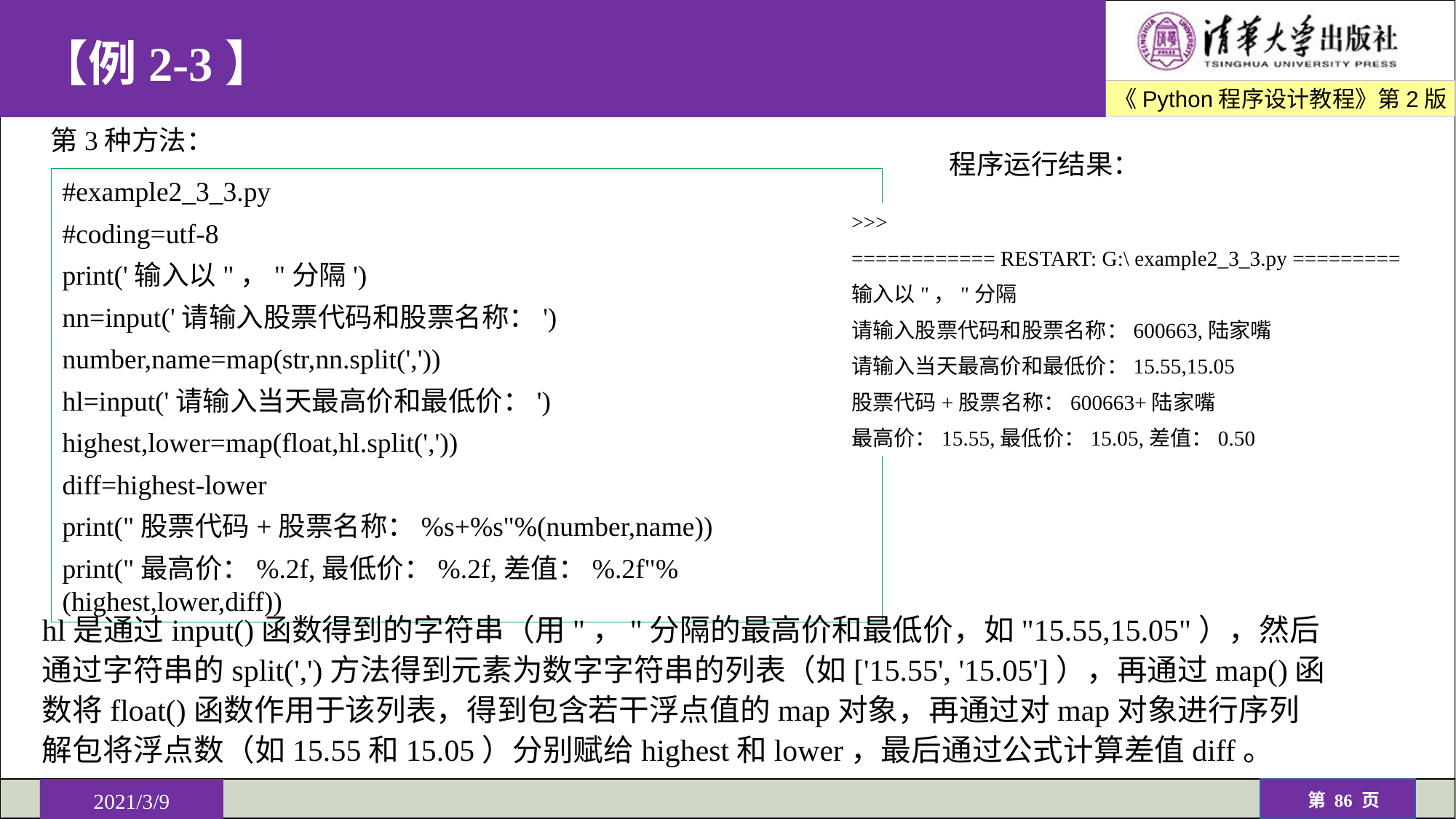

# 【例2-3】
第3种方法：
程序运行结果：
#example2_3_3.py
#coding=utf-8
print('输入以"，"分隔')
nn=input('请输入股票代码和股票名称：')
number,name=map(str,nn.split(','))
hl=input('请输入当天最高价和最低价：')
highest,lower=map(float,hl.split(','))
diff=highest-lower
print("股票代码+股票名称：%s+%s"%(number,name))
print("最高价：%.2f,最低价：%.2f,差值：%.2f"%(highest,lower,diff))
>>>
============ RESTART: G:\ example2_3_3.py =========
输入以"，"分隔
请输入股票代码和股票名称：600663,陆家嘴
请输入当天最高价和最低价：15.55,15.05
股票代码+股票名称：600663+陆家嘴
最高价：15.55,最低价：15.05,差值：0.50
hl是通过input()函数得到的字符串（用"，"分隔的最高价和最低价，如"15.55,15.05"），然后通过字符串的split(',')方法得到元素为数字字符串的列表（如['15.55', '15.05']），再通过map()函数将float()函数作用于该列表，得到包含若干浮点值的map对象，再通过对map对象进行序列解包将浮点数（如15.55和15.05）分别赋给highest和lower，最后通过公式计算差值diff。